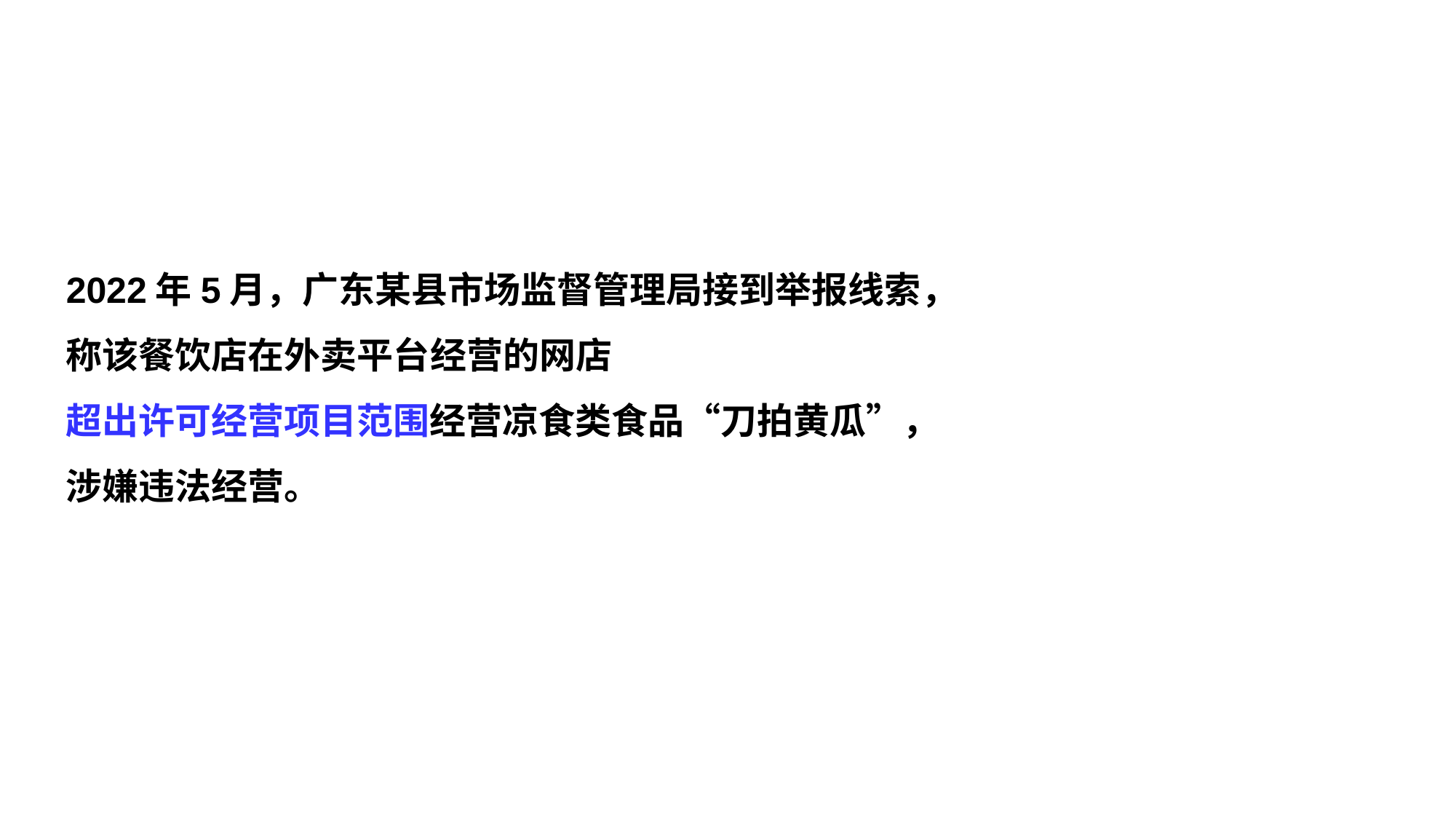

2022年5月，广东某县市场监督管理局接到举报线索，
称该餐饮店在外卖平台经营的网店
超出许可经营项目范围经营凉食类食品“刀拍黄瓜”，
涉嫌违法经营。